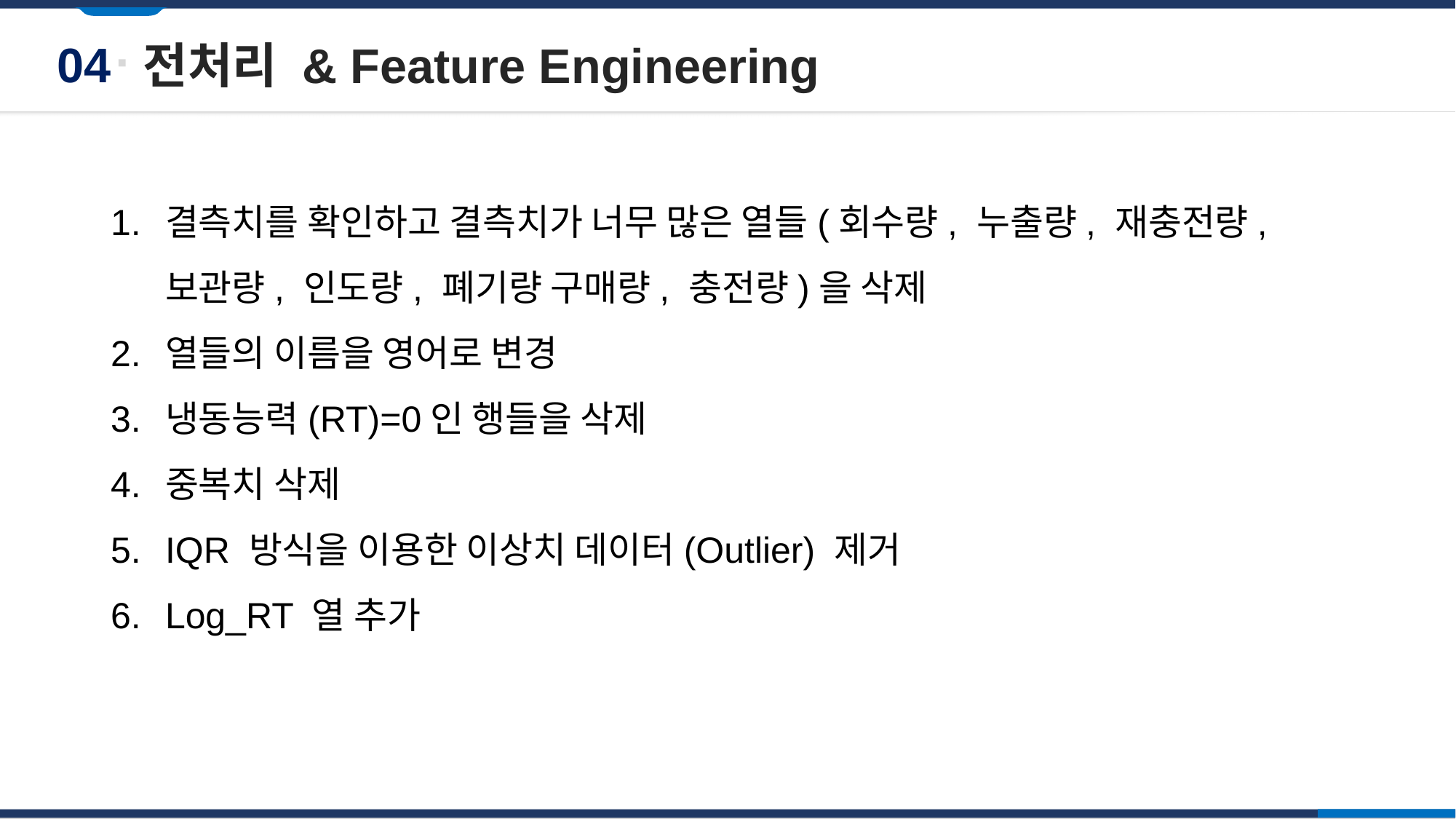

04
전처리 & Feature Engineering

결측치를 확인하고 결측치가 너무 많은 열들(회수량, 누출량, 재충전량, 보관량, 인도량, 폐기량 구매량, 충전량)을 삭제
열들의 이름을 영어로 변경
냉동능력(RT)=0인 행들을 삭제
중복치 삭제
IQR 방식을 이용한 이상치 데이터(Outlier) 제거
Log_RT 열 추가